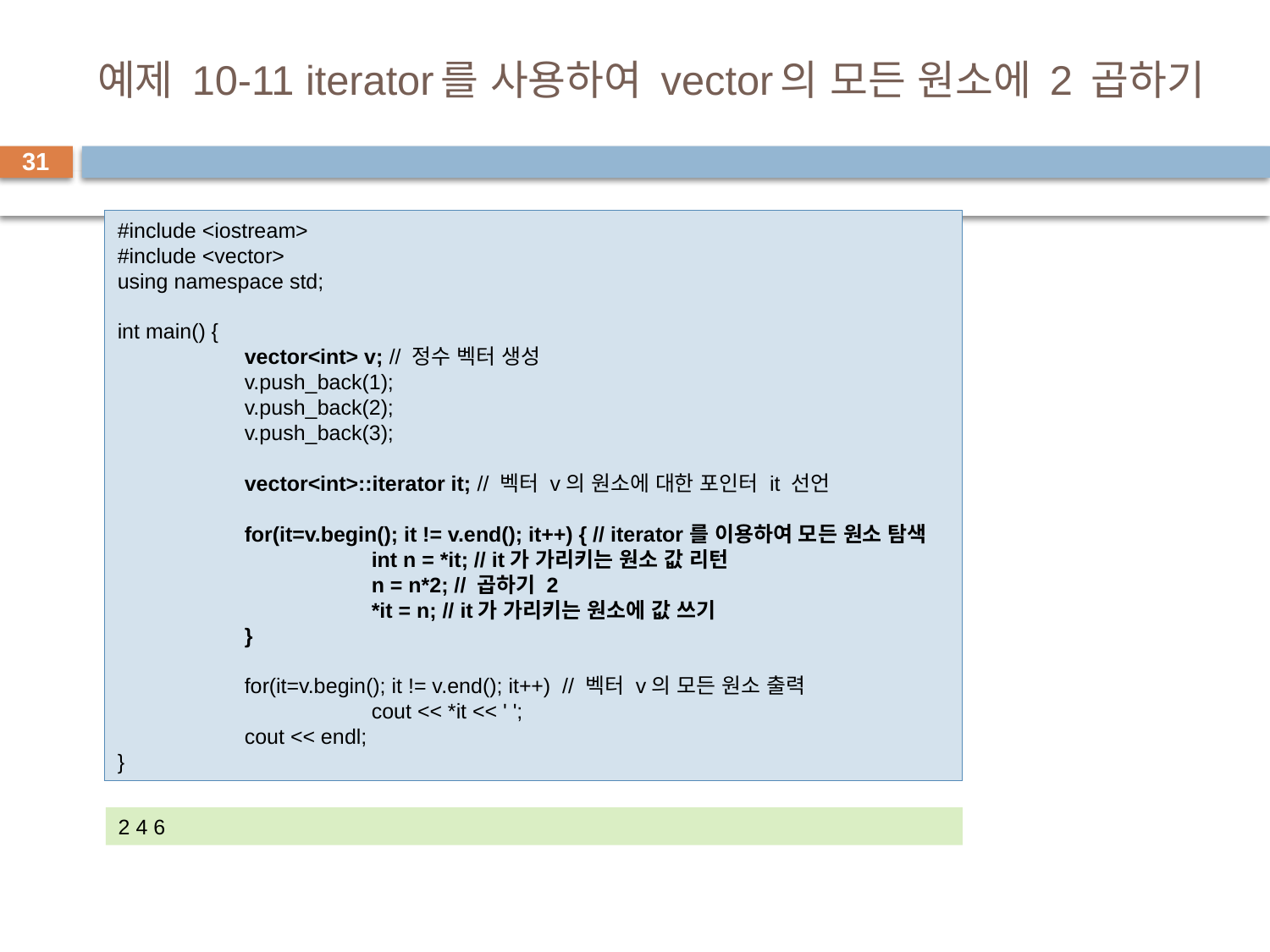

# 예제 10-11 iterator를 사용하여 vector의 모든 원소에 2 곱하기
31
#include <iostream>
#include <vector>
using namespace std;

int main() {
	vector<int> v; // 정수 벡터 생성
	v.push_back(1);
	v.push_back(2);
	v.push_back(3);

	vector<int>::iterator it; // 벡터 v의 원소에 대한 포인터 it 선언

	for(it=v.begin(); it != v.end(); it++) { // iterator를 이용하여 모든 원소 탐색
		int n = *it; // it가 가리키는 원소 값 리턴
		n = n*2; // 곱하기 2
		*it = n; // it가 가리키는 원소에 값 쓰기
	}

	for(it=v.begin(); it != v.end(); it++)  // 벡터 v의 모든 원소 출력
		cout << *it << ' ';
	cout << endl;
}
2 4 6